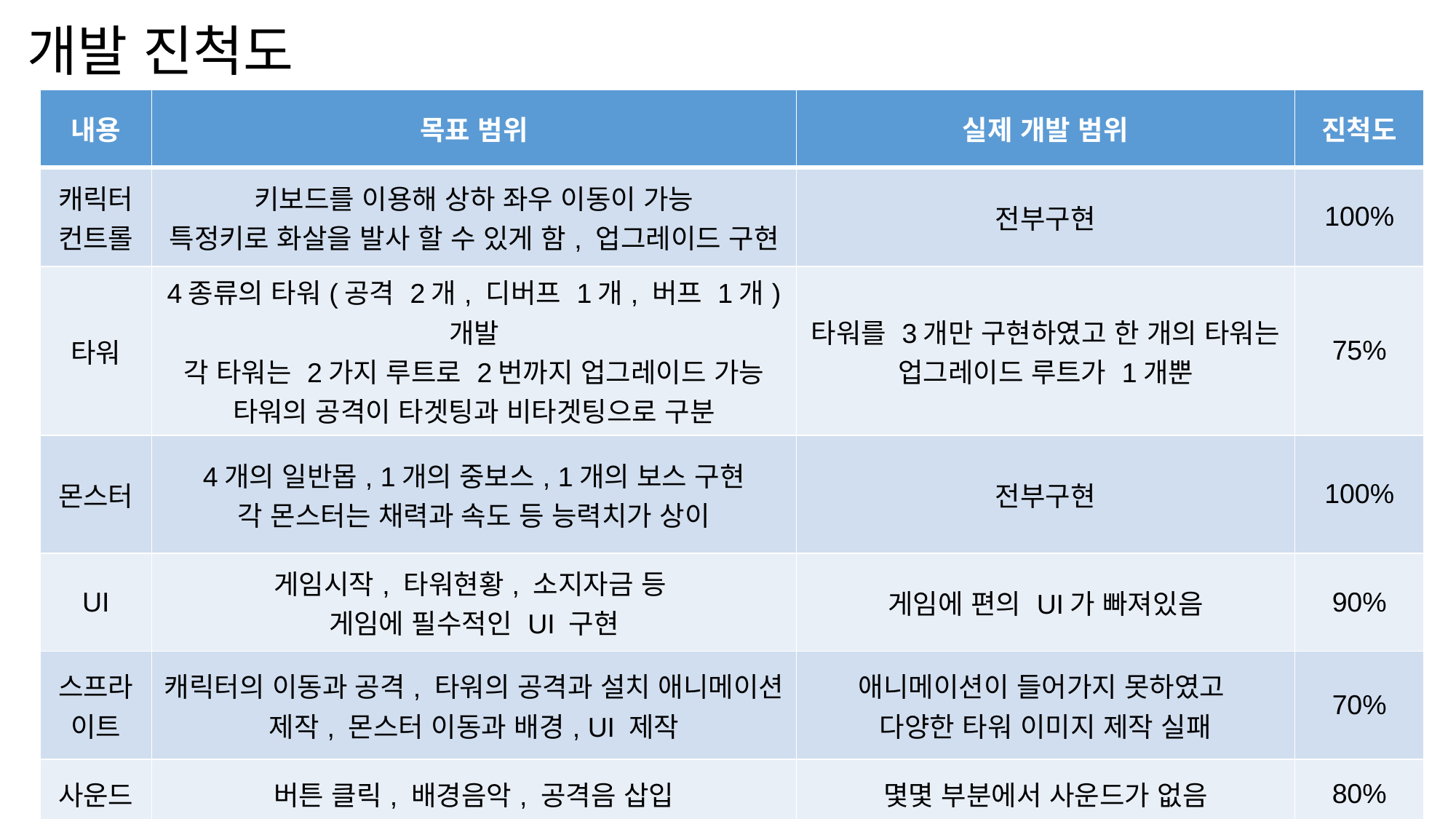

# 개발 진척도
| 내용 | 목표 범위 | 실제 개발 범위 | 진척도 |
| --- | --- | --- | --- |
| 캐릭터 컨트롤 | 키보드를 이용해 상하 좌우 이동이 가능 특정키로 화살을 발사 할 수 있게 함, 업그레이드 구현 | 전부구현 | 100% |
| 타워 | 4종류의 타워(공격 2개, 디버프 1개, 버프 1개) 개발 각 타워는 2가지 루트로 2번까지 업그레이드 가능 타워의 공격이 타겟팅과 비타겟팅으로 구분 | 타워를 3개만 구현하였고 한 개의 타워는 업그레이드 루트가 1개뿐 | 75% |
| 몬스터 | 4개의 일반몹, 1개의 중보스, 1개의 보스 구현 각 몬스터는 채력과 속도 등 능력치가 상이 | 전부구현 | 100% |
| UI | 게임시작, 타워현황, 소지자금 등 게임에 필수적인 UI 구현 | 게임에 편의 UI가 빠져있음 | 90% |
| 스프라이트 | 캐릭터의 이동과 공격, 타워의 공격과 설치 애니메이션 제작, 몬스터 이동과 배경, UI 제작 | 애니메이션이 들어가지 못하였고 다양한 타워 이미지 제작 실패 | 70% |
| 사운드 | 버튼 클릭, 배경음악, 공격음 삽입 | 몇몇 부분에서 사운드가 없음 | 80% |
3